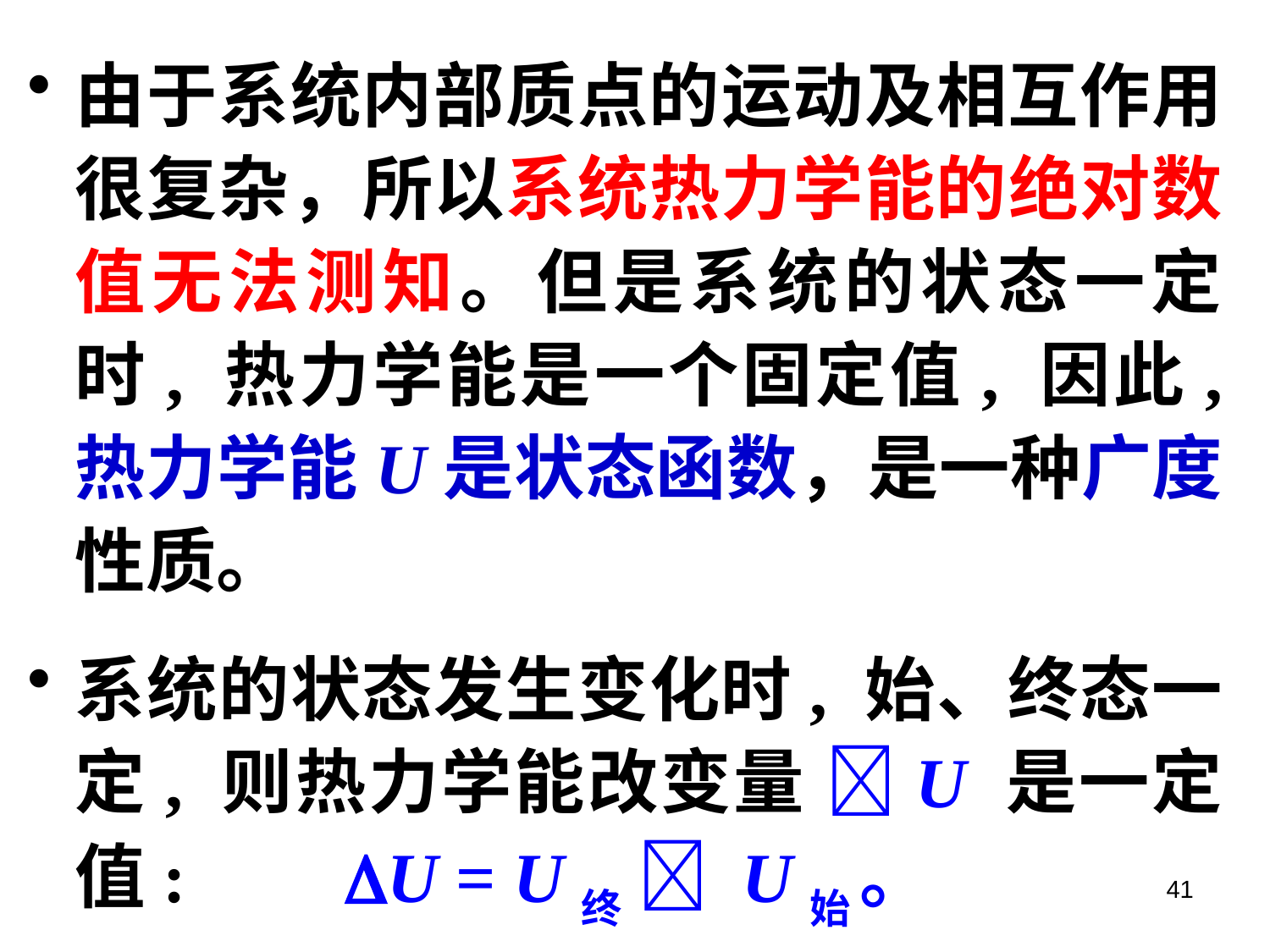

由于系统内部质点的运动及相互作用很复杂，所以系统热力学能的绝对数值无法测知。但是系统的状态一定时, 热力学能是一个固定值, 因此, 热力学能U是状态函数，是一种广度性质。
系统的状态发生变化时, 始、终态一定, 则热力学能改变量 ΔU 是一定值:         ΔU = U终 − U始 。
41